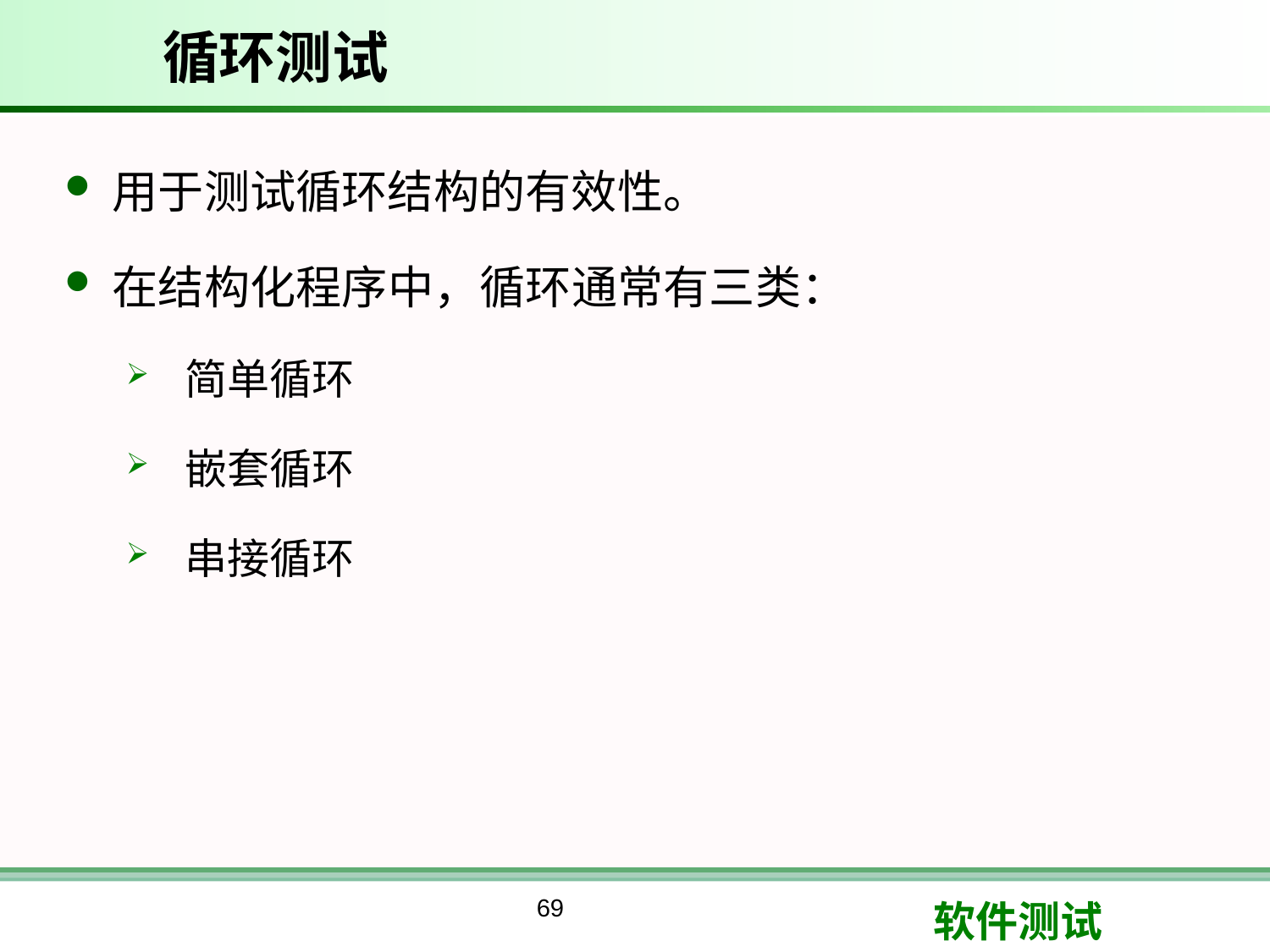

# 循环测试
用于测试循环结构的有效性。
在结构化程序中，循环通常有三类：
 简单循环
 嵌套循环
 串接循环

69